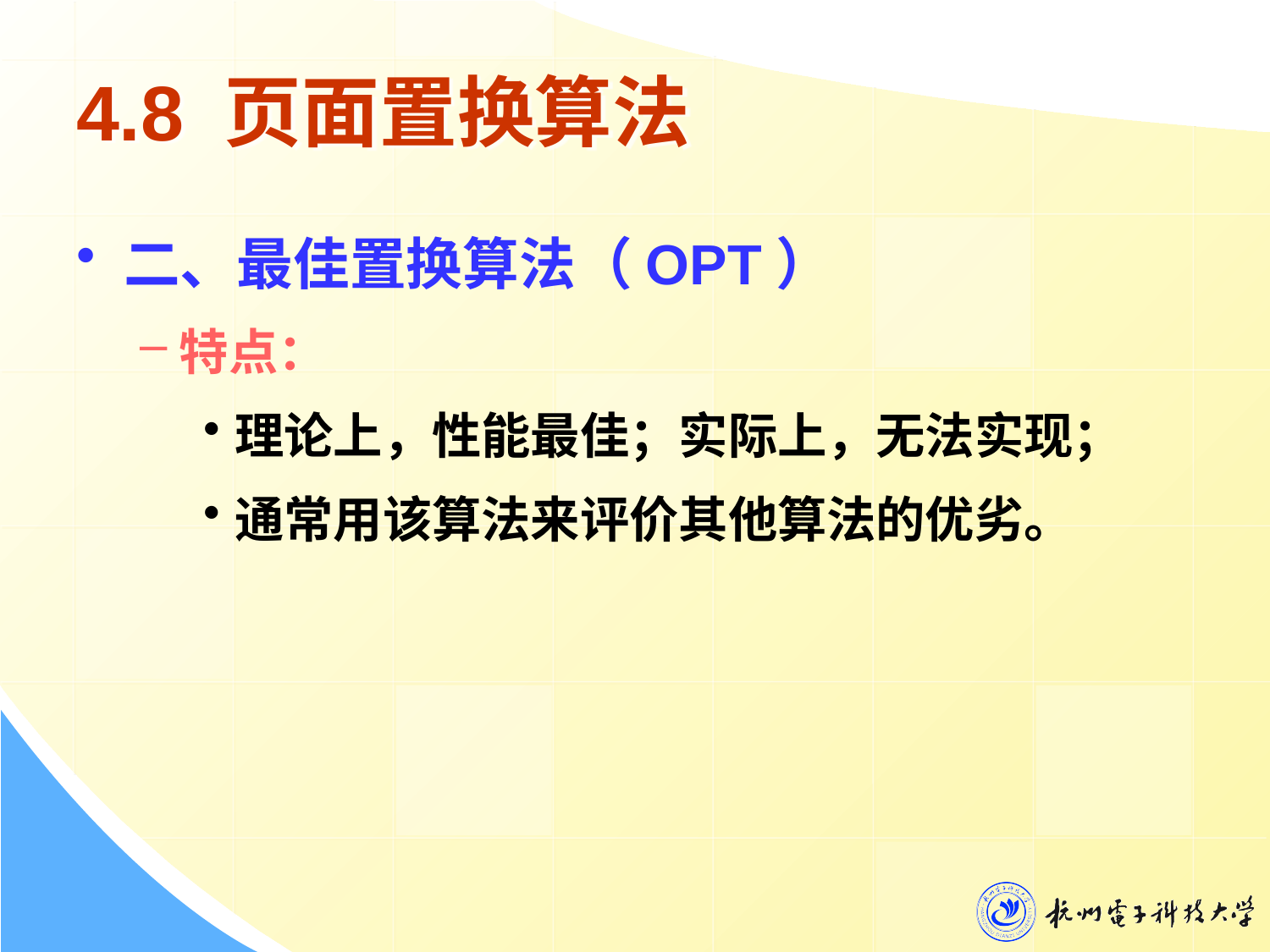

# 4.8 页面置换算法
二、最佳置换算法（OPT）
特点：
理论上，性能最佳；实际上，无法实现；
通常用该算法来评价其他算法的优劣。